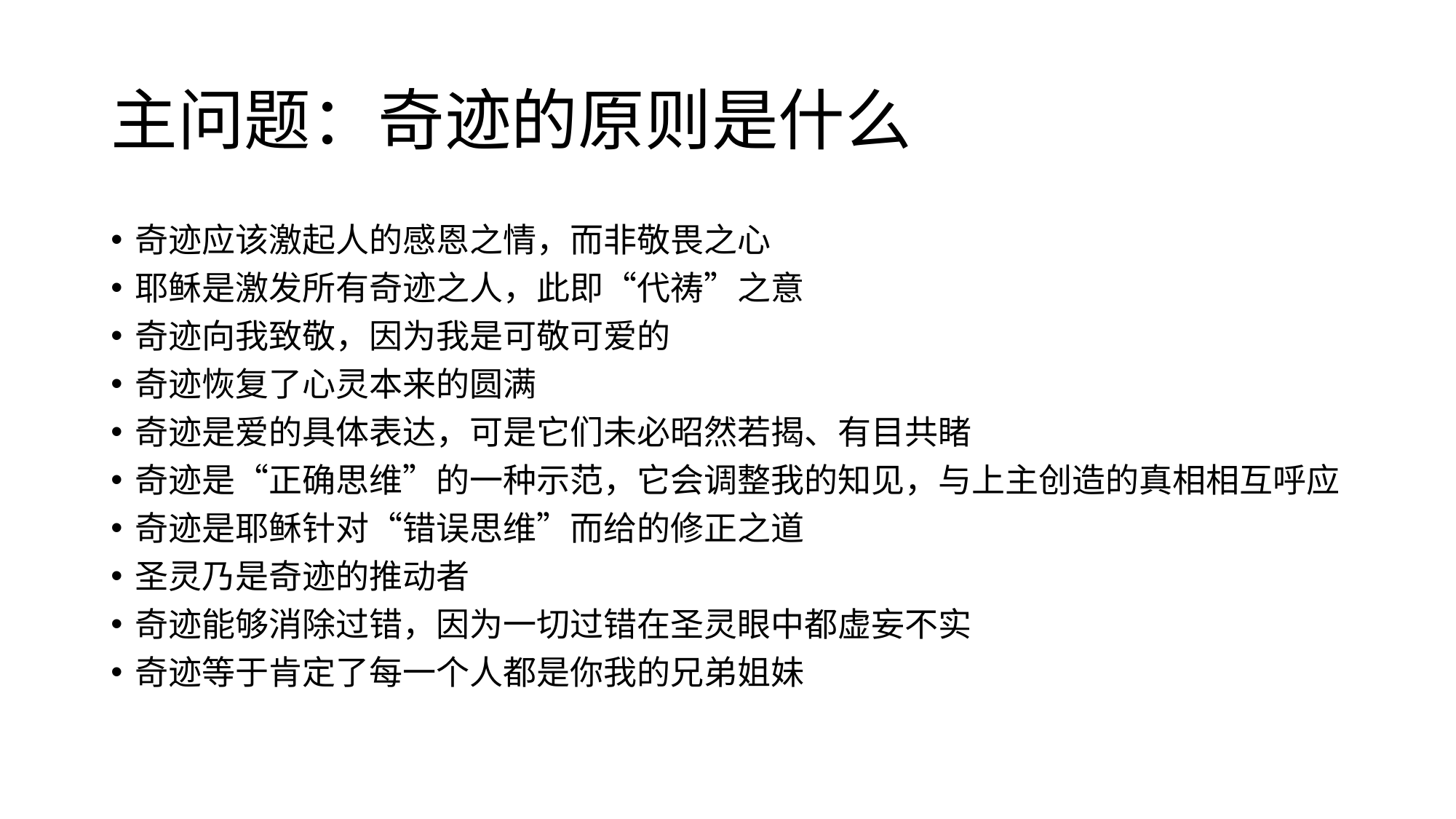

# 主问题：奇迹的原则是什么
奇迹应该激起人的感恩之情，而非敬畏之心
耶稣是激发所有奇迹之人，此即“代祷”之意
奇迹向我致敬，因为我是可敬可爱的
奇迹恢复了心灵本来的圆满
奇迹是爱的具体表达，可是它们未必昭然若揭、有目共睹
奇迹是“正确思维”的一种示范，它会调整我的知见，与上主创造的真相相互呼应
奇迹是耶稣针对“错误思维”而给的修正之道
圣灵乃是奇迹的推动者
奇迹能够消除过错，因为一切过错在圣灵眼中都虚妄不实
奇迹等于肯定了每一个人都是你我的兄弟姐妹